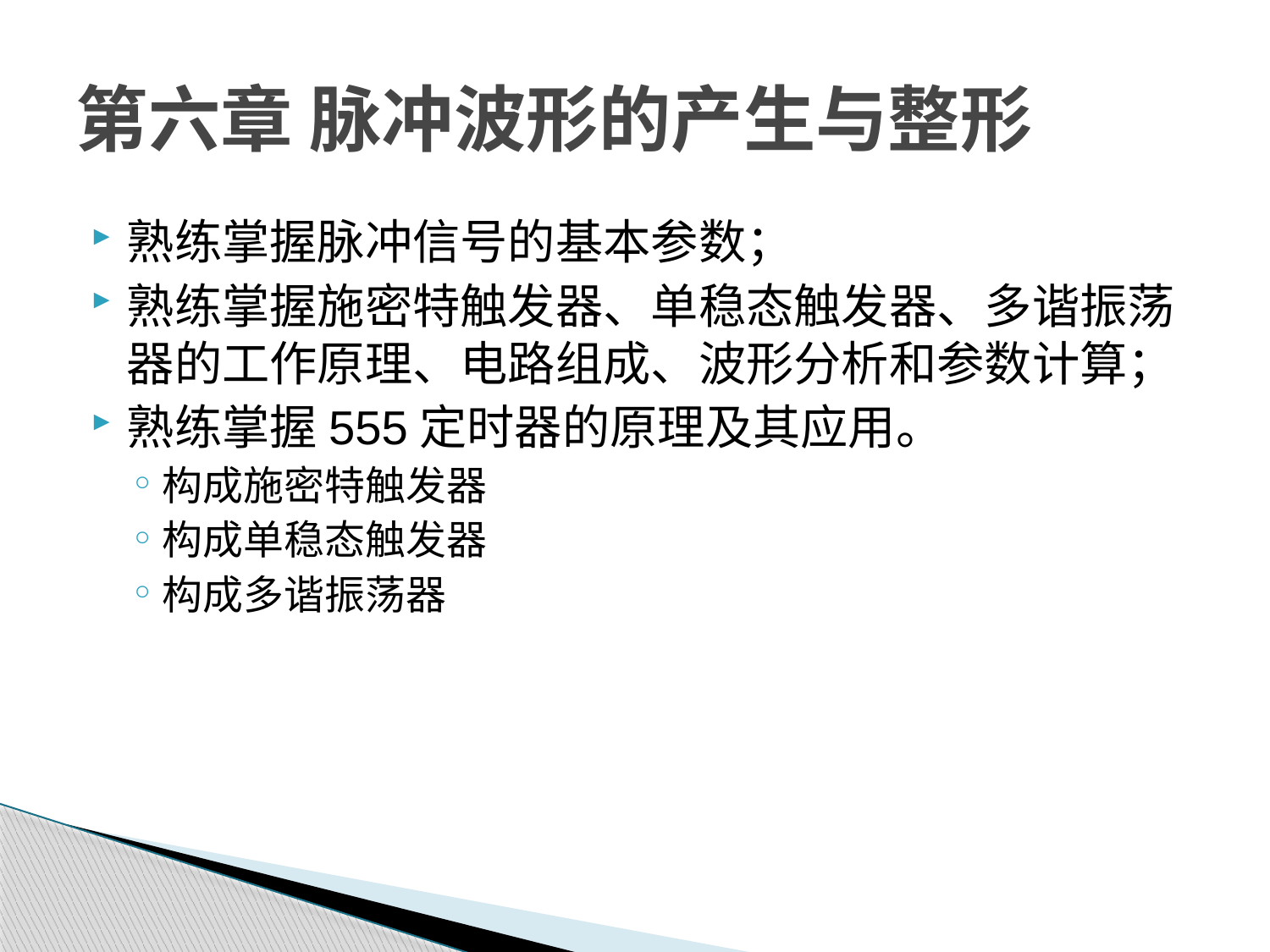

# 第六章 脉冲波形的产生与整形
熟练掌握脉冲信号的基本参数；
熟练掌握施密特触发器、单稳态触发器、多谐振荡器的工作原理、电路组成、波形分析和参数计算；
熟练掌握555定时器的原理及其应用。
构成施密特触发器
构成单稳态触发器
构成多谐振荡器